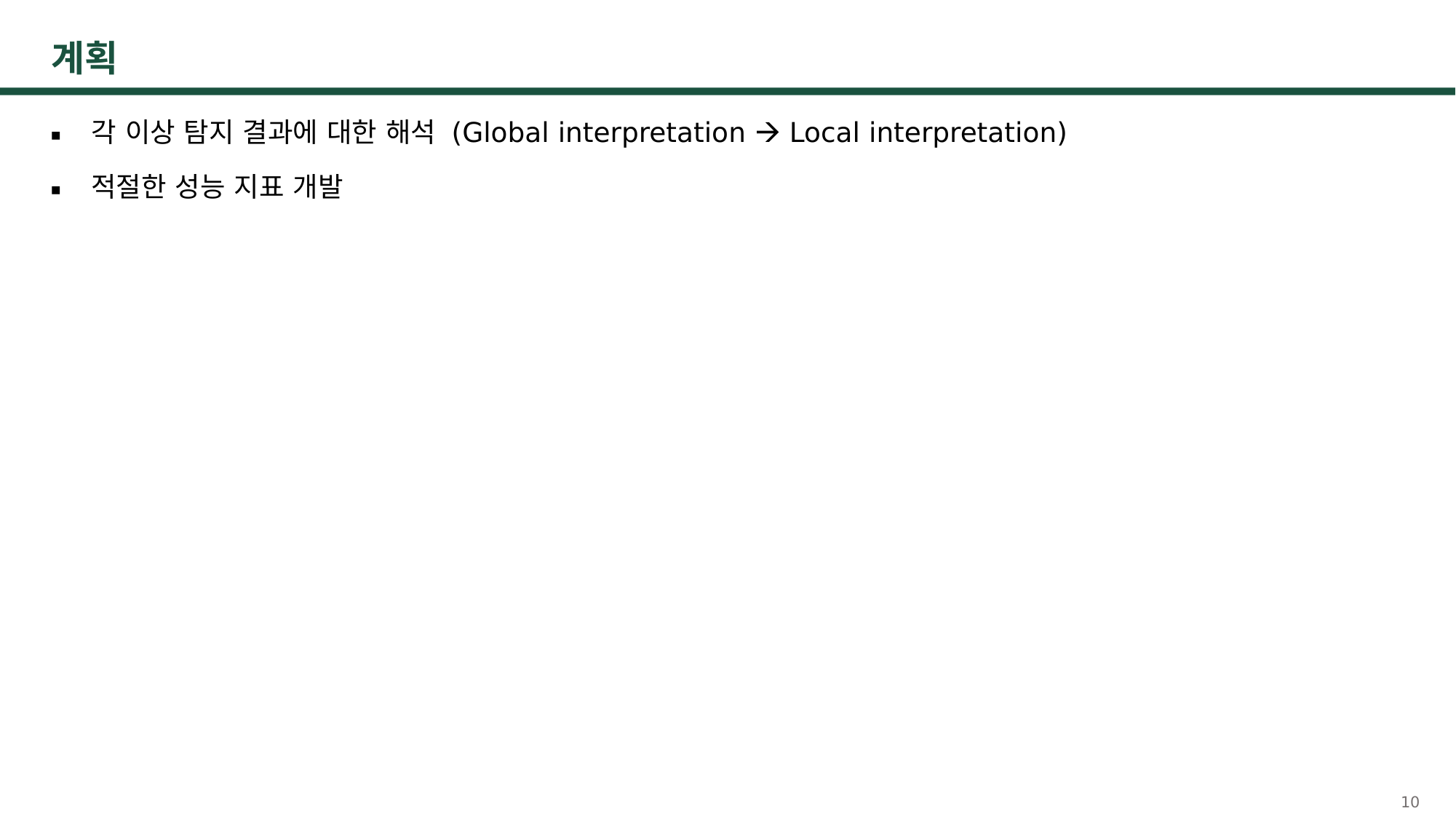

# 계획
각 이상 탐지 결과에 대한 해석 (Global interpretation 🡪 Local interpretation)
적절한 성능 지표 개발

10